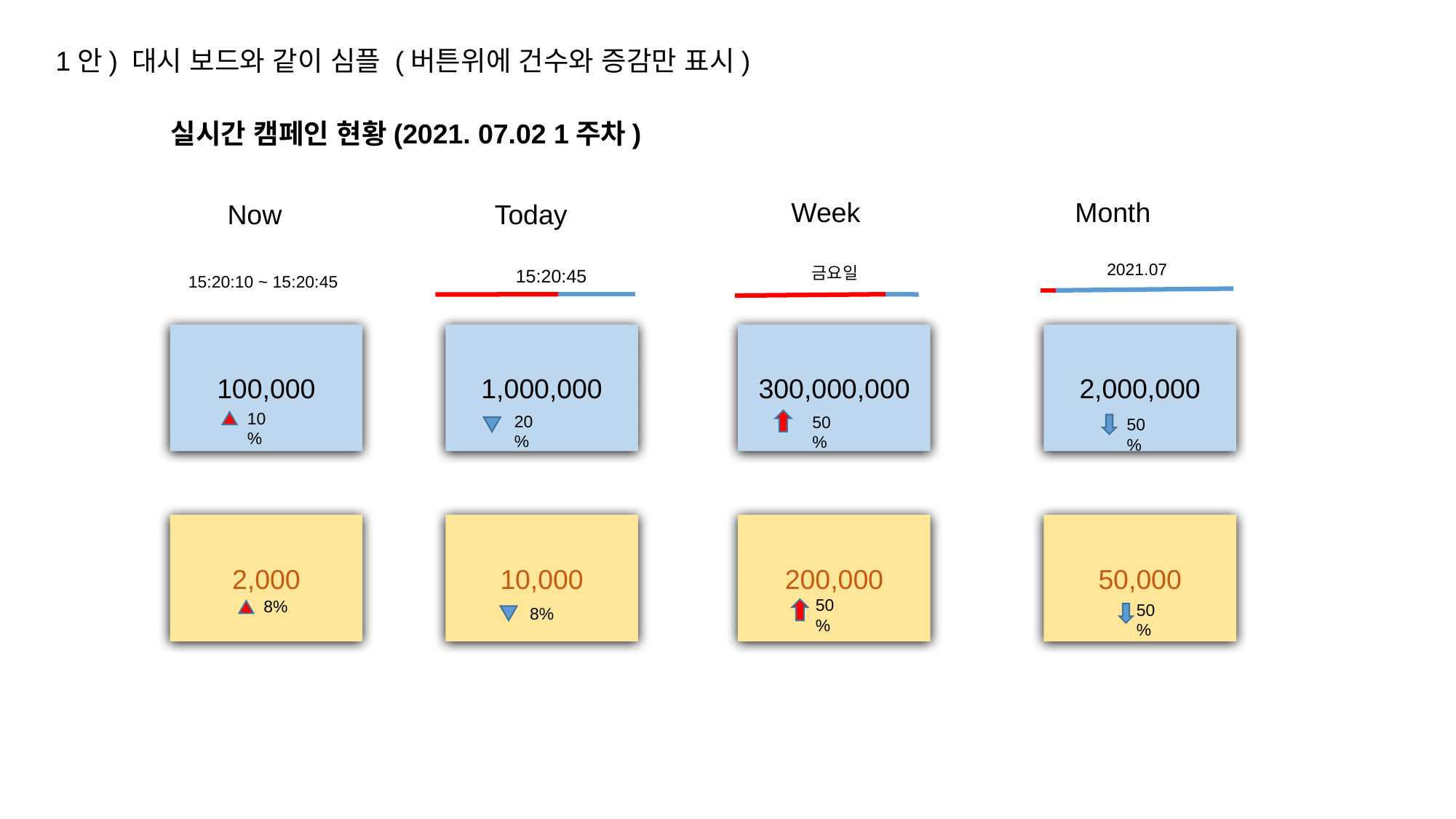

1안) 대시 보드와 같이 심플 (버튼위에 건수와 증감만 표시)
실시간 캠페인 현황(2021. 07.02 1주차)
Week
Month
Now
Today
2021.07
금요일
15:20:45
15:20:10 ~ 15:20:45
2,000,000
100,000
1,000,000
300,000,000
10%
20%
50%
50%

50,000
2,000
10,000
200,000
50%
8%
50%
8%